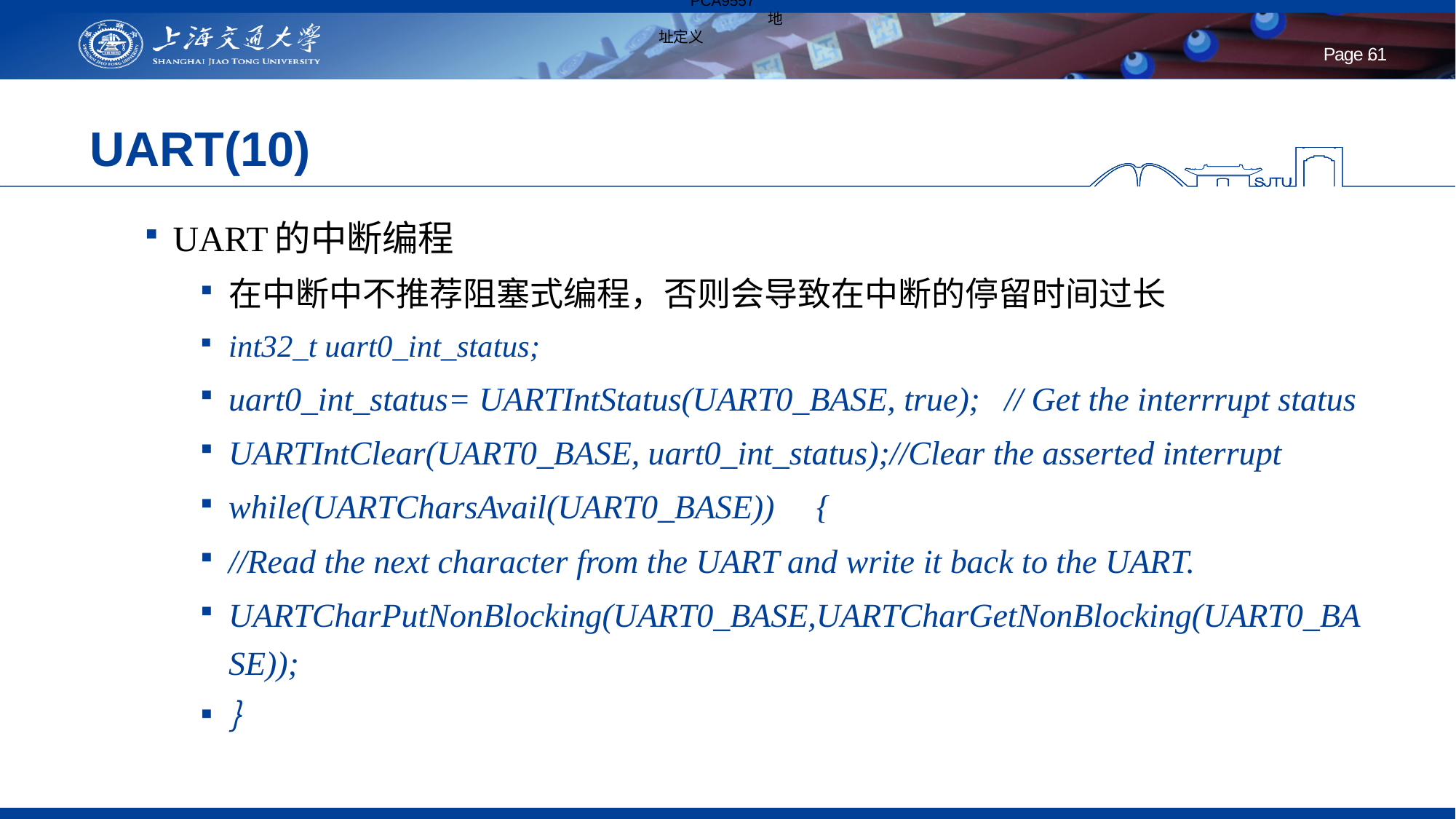

PCA9557
	地址定义

# UART(10)
UART的中断编程
在中断中不推荐阻塞式编程，否则会导致在中断的停留时间过长
int32_t uart0_int_status;
uart0_int_status= UARTIntStatus(UART0_BASE, true);	// Get the interrrupt status
UARTIntClear(UART0_BASE, uart0_int_status);//Clear the asserted interrupt
while(UARTCharsAvail(UART0_BASE))     {
//Read the next character from the UART and write it back to the UART.
UARTCharPutNonBlocking(UART0_BASE,UARTCharGetNonBlocking(UART0_BASE));
｝